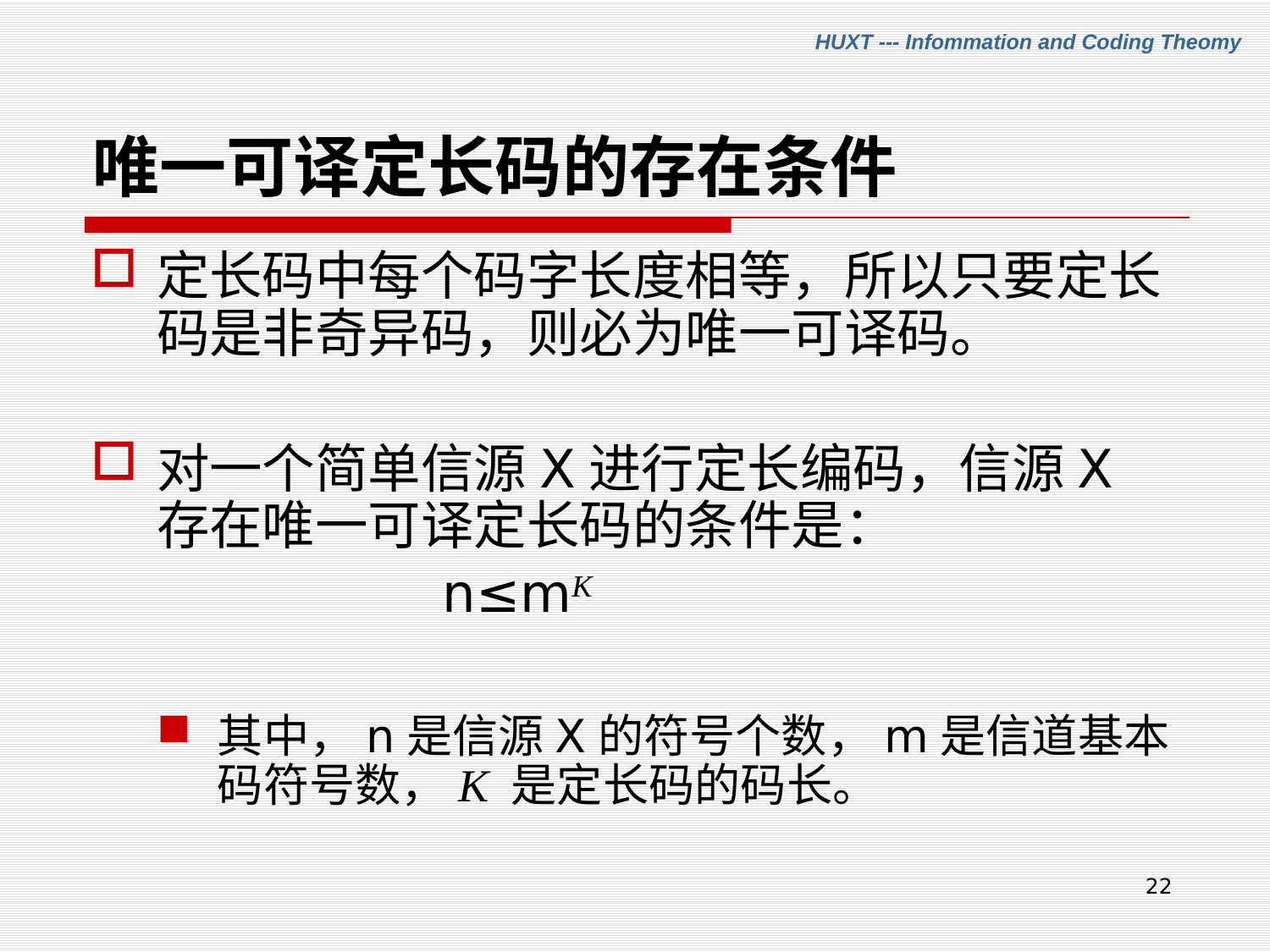

# 唯一可译定长码的存在条件
定长码中每个码字长度相等，所以只要定长码是非奇异码，则必为唯一可译码。

对一个简单信源X进行定长编码，信源X存在唯一可译定长码的条件是：
                     n≤mK

其中，n是信源X的符号个数，m是信道基本码符号数，K 是定长码的码长。
22